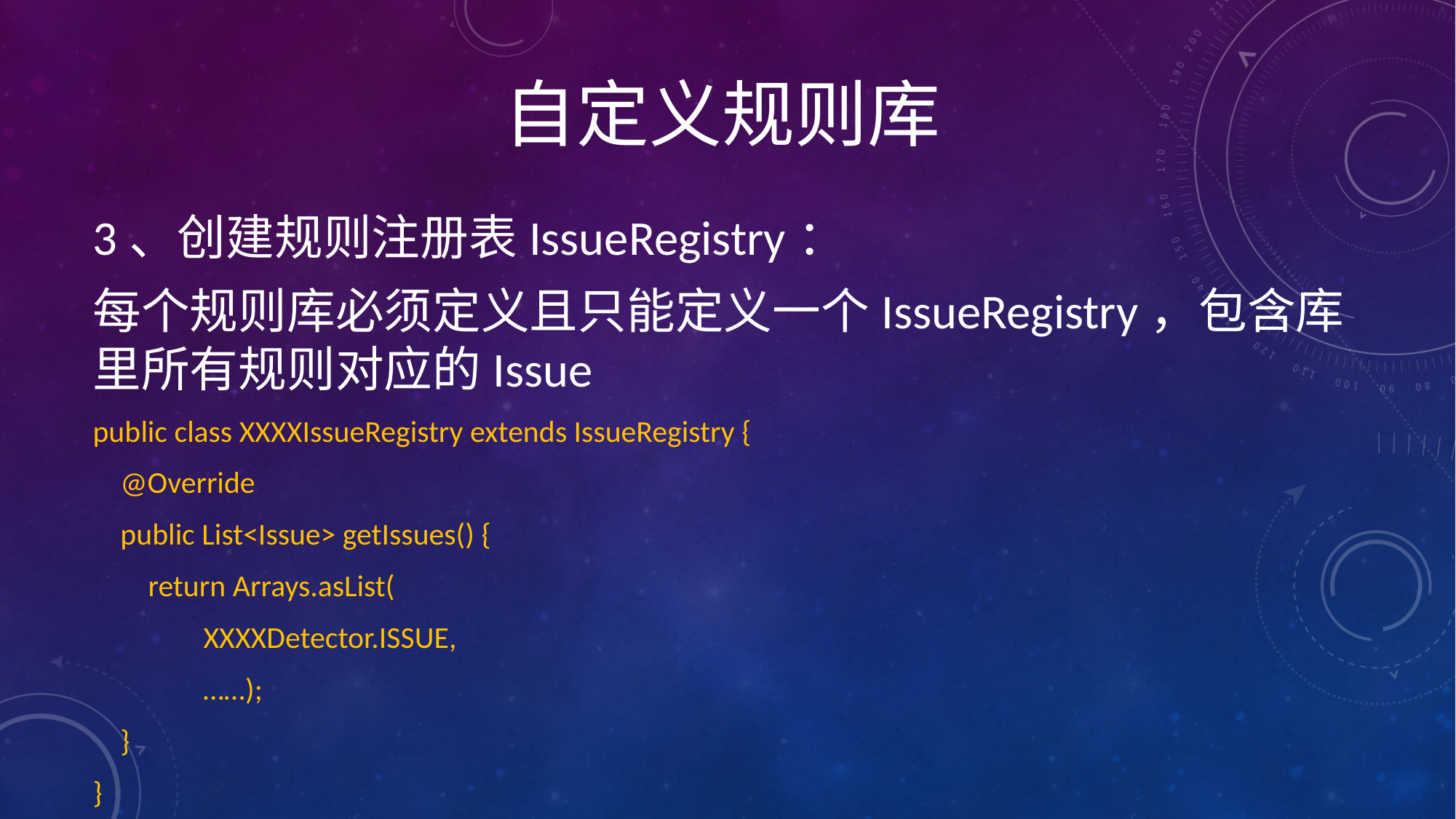

# 自定义规则库
3、创建规则注册表IssueRegistry：
每个规则库必须定义且只能定义一个IssueRegistry，包含库里所有规则对应的Issue
public class XXXXIssueRegistry extends IssueRegistry {
    @Override
    public List<Issue> getIssues() {
        return Arrays.asList(
                XXXXDetector.ISSUE,
                ……);
    }
}